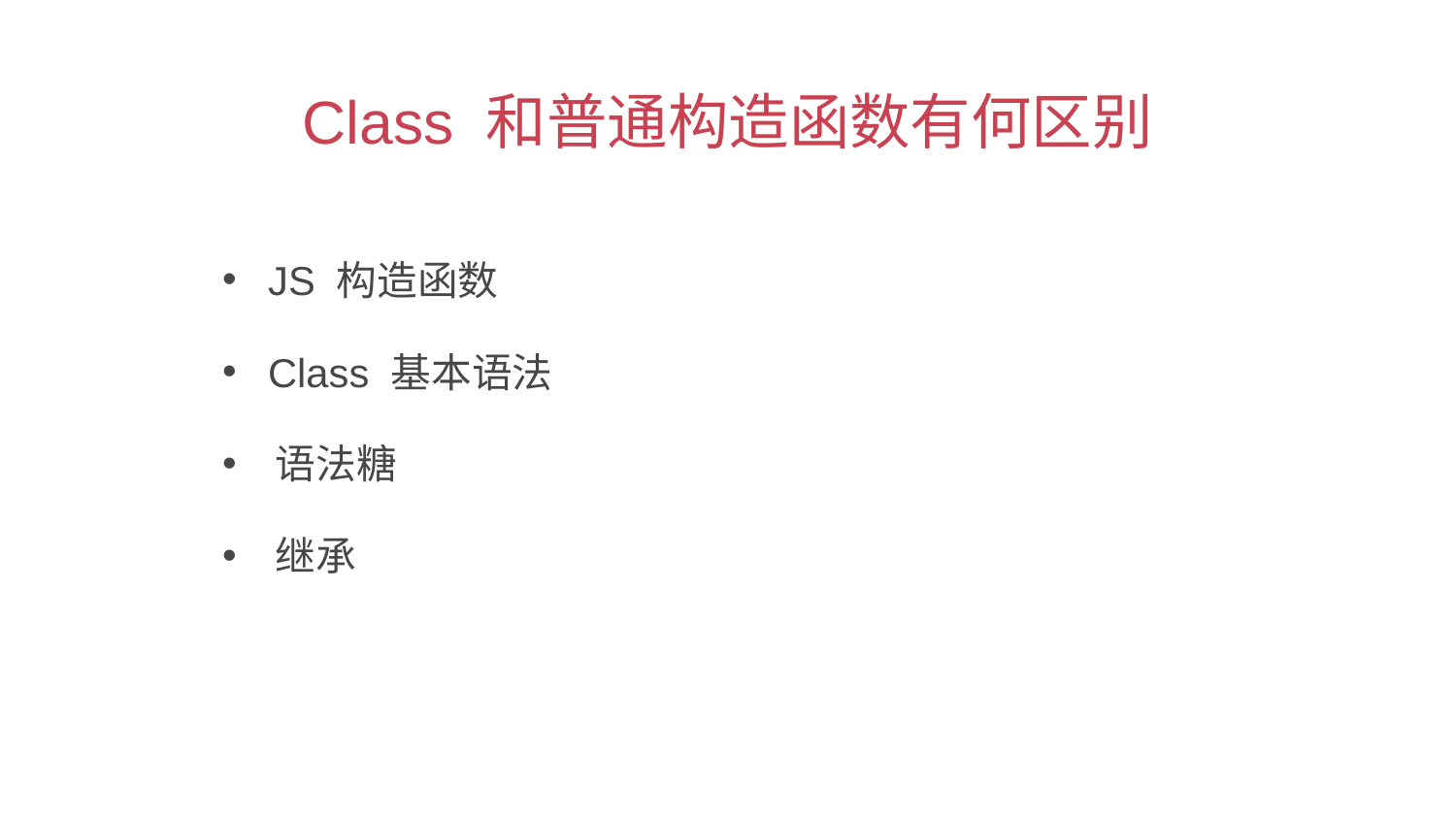

Class 和普通构造函数有何区别
 JS 构造函数
 Class 基本语法
 语法糖
 继承